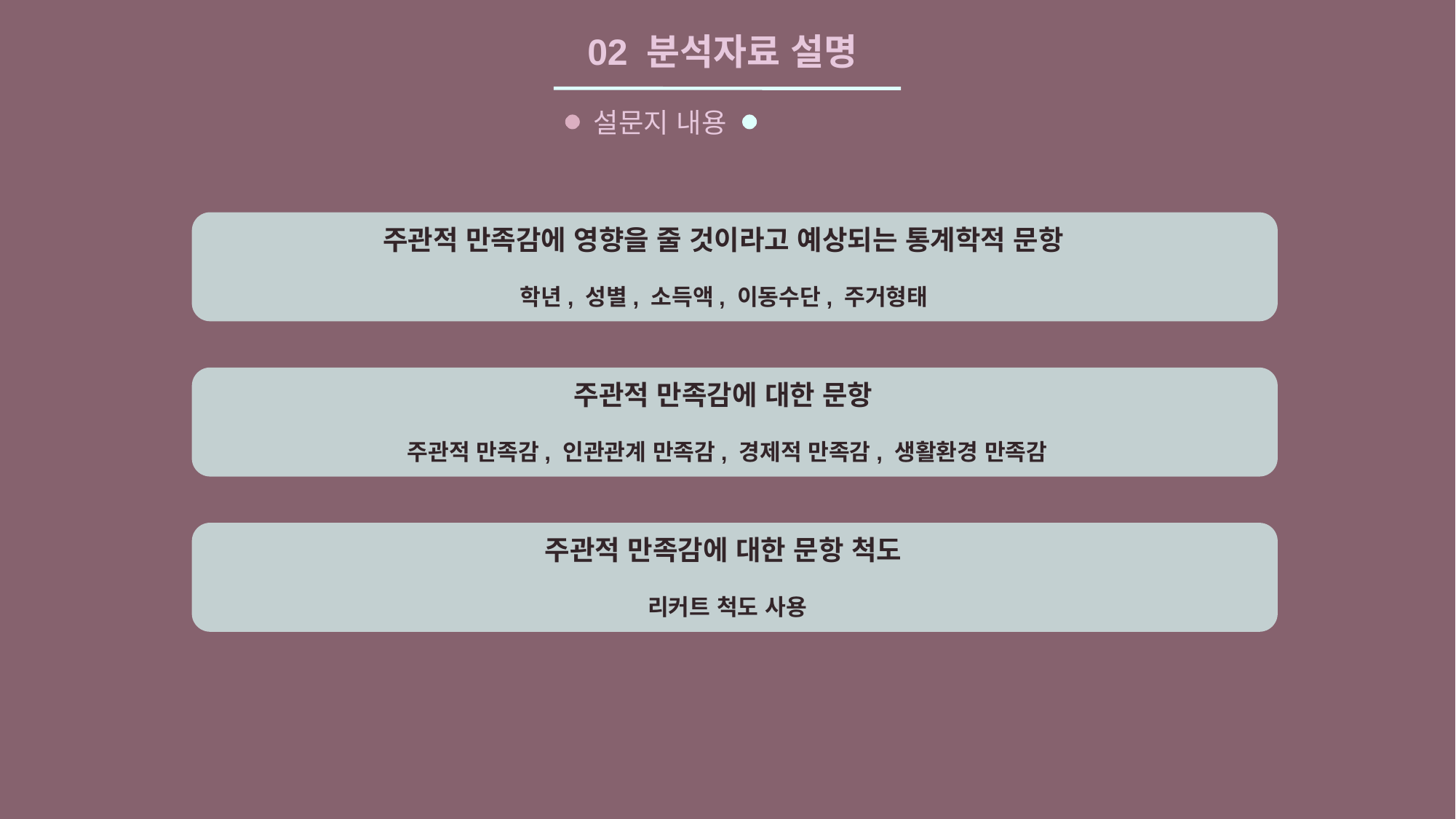

02 분석자료 설명
설문지 내용

주관적 만족감에 영향을 줄 것이라고 예상되는 통계학적 문항

학년, 성별, 소득액, 이동수단, 주거형태

주관적 만족감에 대한 문항

주관적 만족감, 인관관계 만족감, 경제적 만족감, 생활환경 만족감

주관적 만족감에 대한 문항 척도

리커트 척도 사용